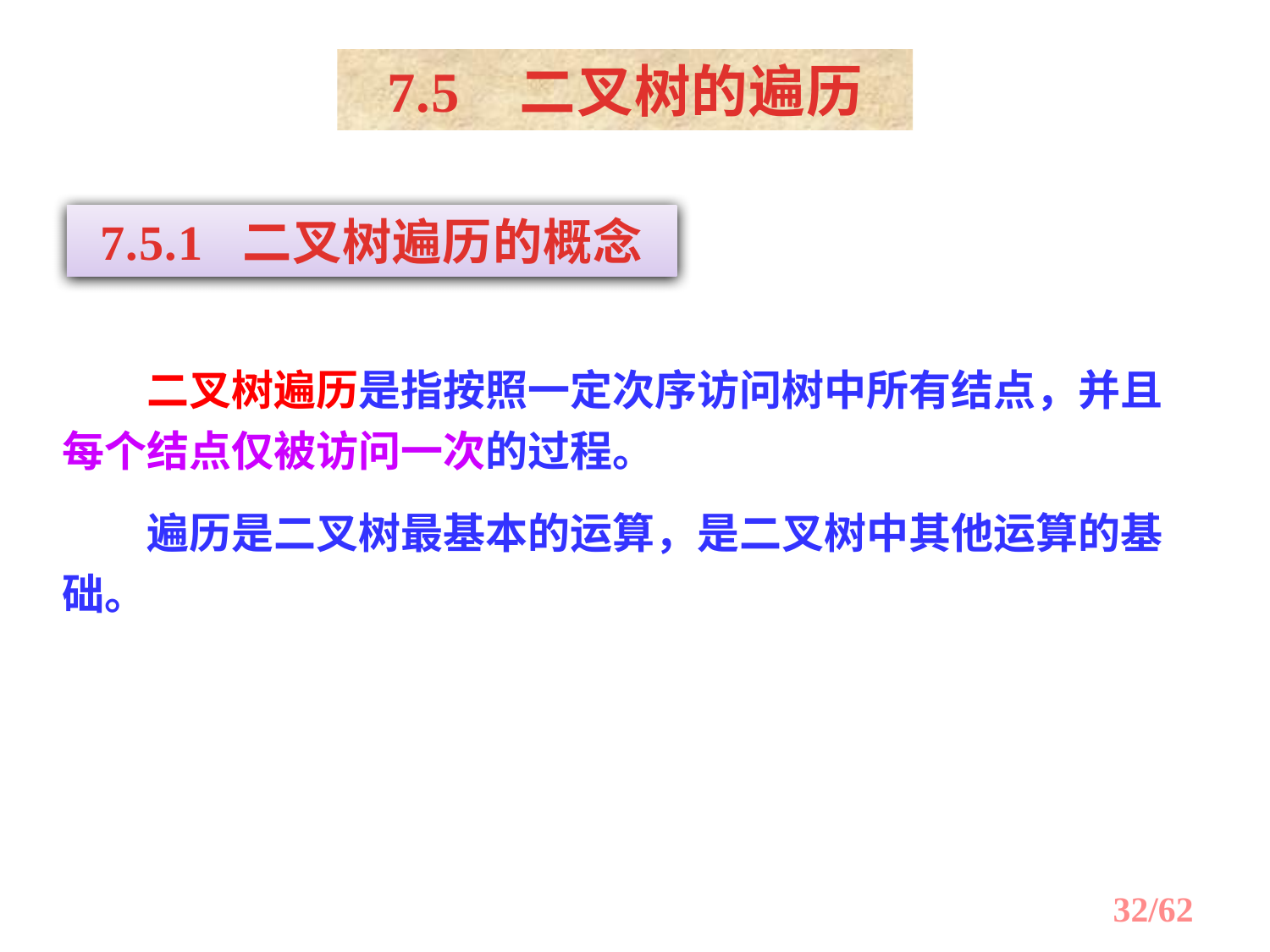

7.5   二叉树的遍历
7.5.1  二叉树遍历的概念
　　二叉树遍历是指按照一定次序访问树中所有结点，并且每个结点仅被访问一次的过程。
　　遍历是二叉树最基本的运算，是二叉树中其他运算的基础。
32/62